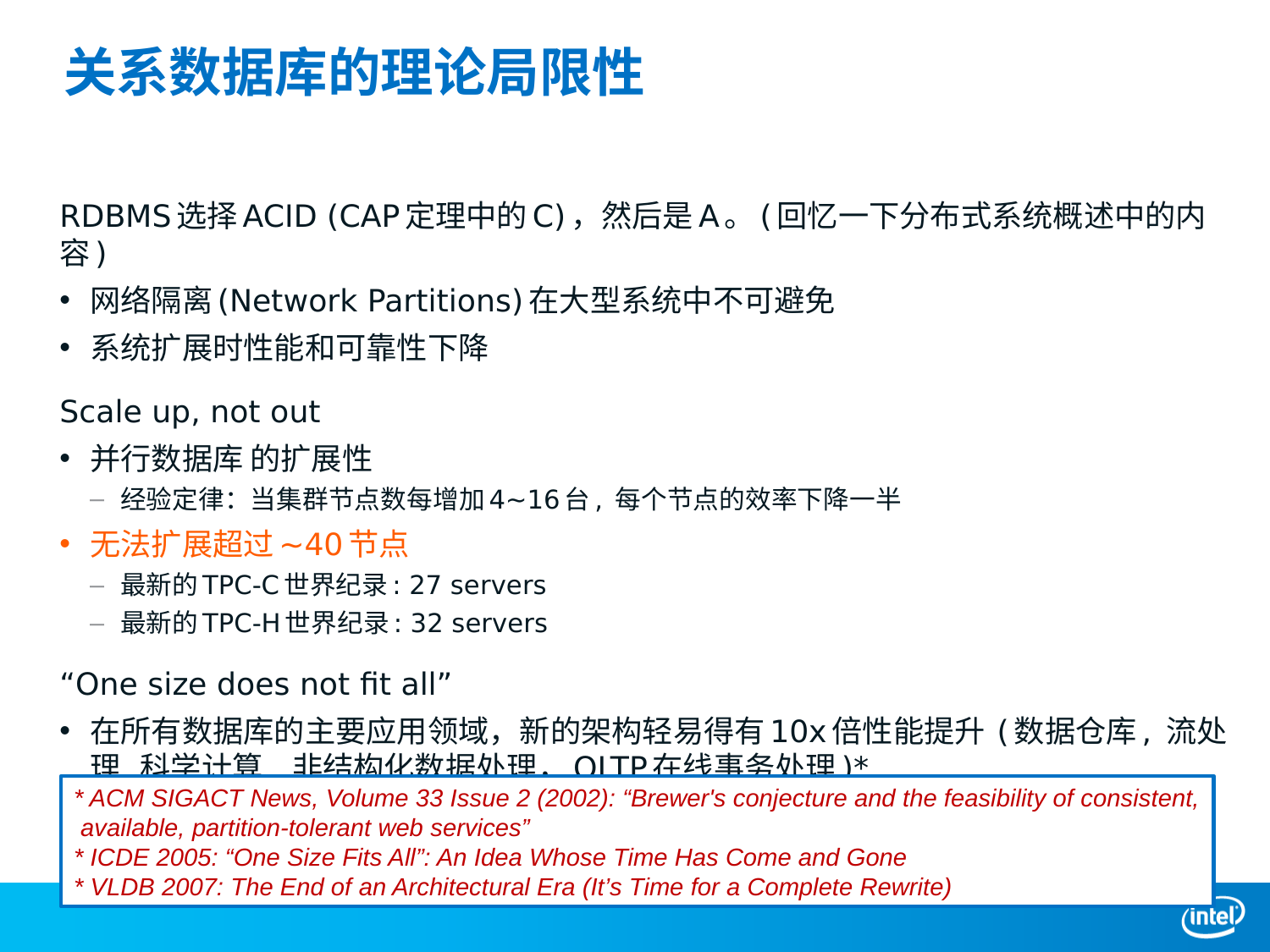

# 关系数据库的理论局限性
RDBMS选择ACID (CAP定理中的C)，然后是A。(回忆一下分布式系统概述中的内容)
网络隔离(Network Partitions)在大型系统中不可避免
系统扩展时性能和可靠性下降
Scale up, not out
并行数据库 的扩展性
经验定律：当集群节点数每增加4~16台, 每个节点的效率下降一半
无法扩展超过~40节点
最新的TPC-C世界纪录: 27 servers
最新的TPC-H世界纪录: 32 servers
“One size does not fit all”
在所有数据库的主要应用领域，新的架构轻易得有10x倍性能提升 (数据仓库, 流处理,科学计算, 非结构化数据处理，OLTP在线事务处理)*

* ACM SIGACT News, Volume 33 Issue 2 (2002): “Brewer's conjecture and the feasibility of consistent,
 available, partition-tolerant web services”
* ICDE 2005: “One Size Fits All”: An Idea Whose Time Has Come and Gone
* VLDB 2007: The End of an Architectural Era (It’s Time for a Complete Rewrite)